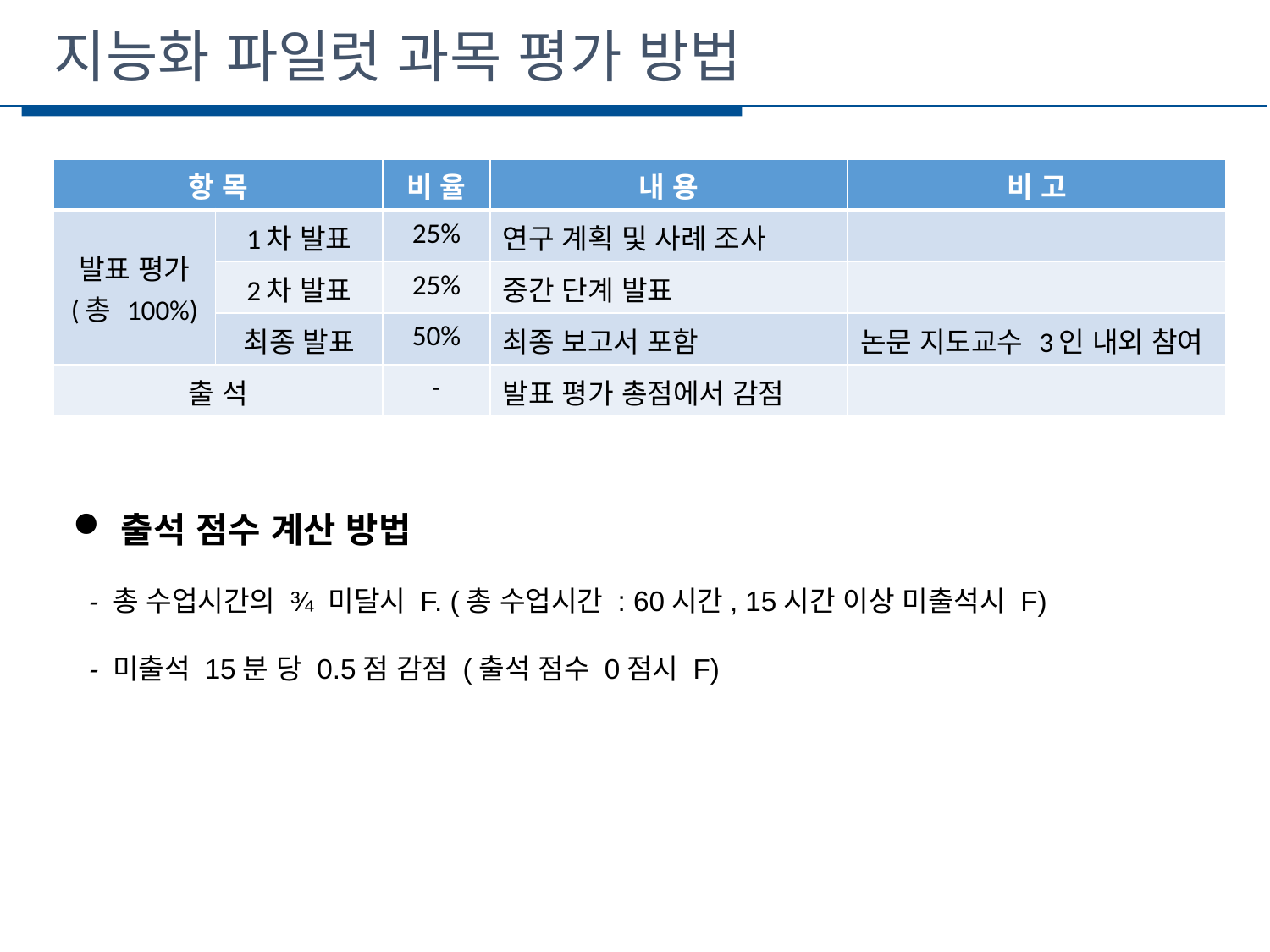

지능화 파일럿 과목 평가 방법

| 항 목 |  | 비 율 | 내 용 | 비 고 |
| --- | --- | --- | --- | --- |
| 발표 평가 (총 100%) | 1차 발표 | 25% | 연구 계획 및 사례 조사 |  |
|  | 2차 발표 | 25% | 중간 단계 발표 |  |
|  | 최종 발표 | 50% | 최종 보고서 포함 | 논문 지도교수 3인 내외 참여 |
| 출 석 |  | - | 발표 평가 총점에서 감점 |  |
출석 점수 계산 방법
  - 총 수업시간의 ¾ 미달시 F. (총 수업시간 : 60시간, 15시간 이상 미출석시 F)
  - 미출석 15분 당 0.5점 감점 (출석 점수 0점시 F)